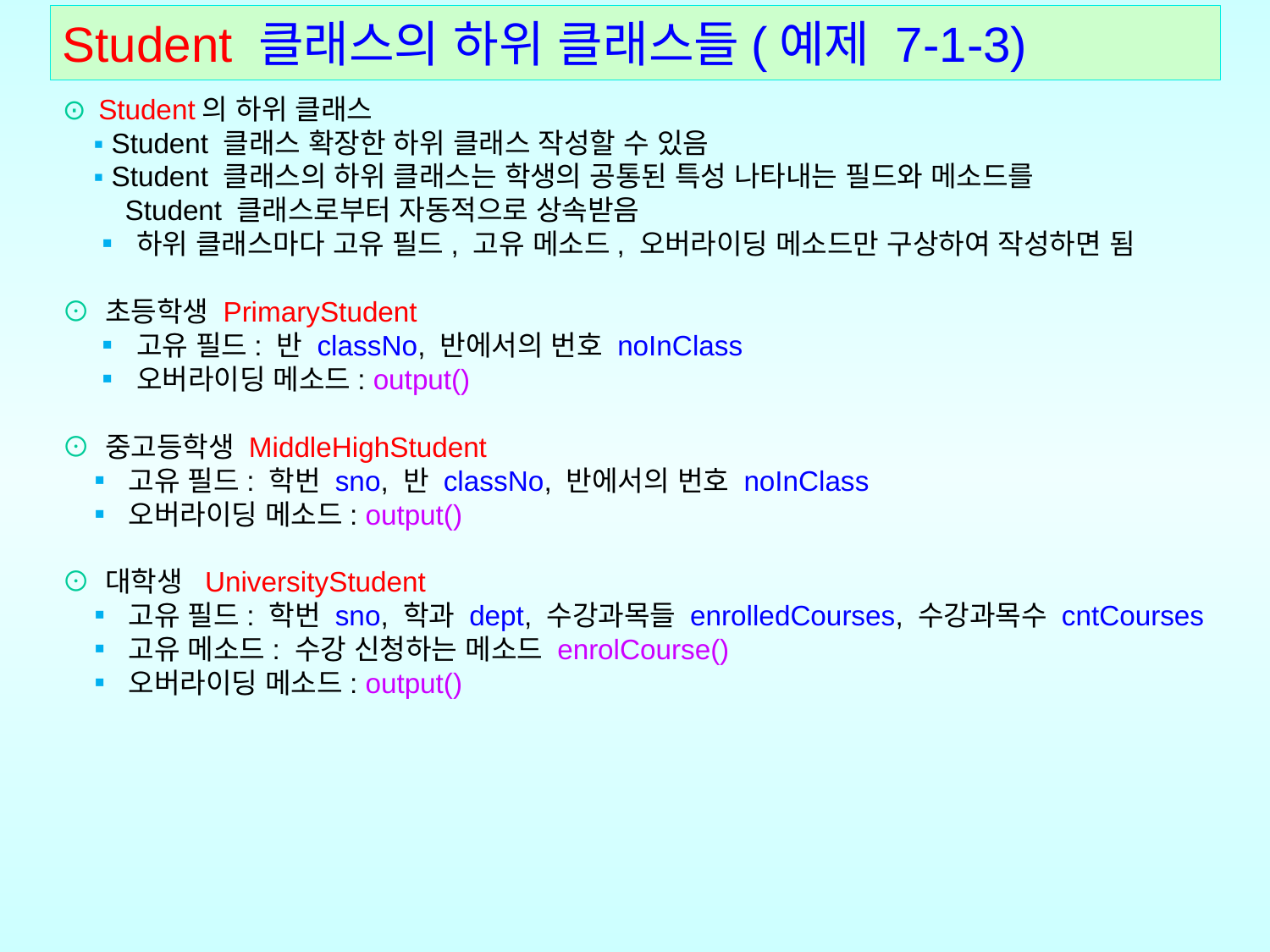

# Student 클래스의 하위 클래스들(예제 7-1-3)
⊙ Student의 하위 클래스
    ▪ Student 클래스 확장한 하위 클래스 작성할 수 있음
    ▪ Student 클래스의 하위 클래스는 학생의 공통된 특성 나타내는 필드와 메소드를
        Student 클래스로부터 자동적으로 상속받음
    ▪ 하위 클래스마다 고유 필드, 고유 메소드, 오버라이딩 메소드만 구상하여 작성하면 됨

⊙ 초등학생 PrimaryStudent
    ▪ 고유 필드: 반 classNo, 반에서의 번호 noInClass
    ▪ 오버라이딩 메소드: output()

⊙ 중고등학생 MiddleHighStudent
   ▪ 고유 필드: 학번 sno, 반 classNo, 반에서의 번호 noInClass
   ▪ 오버라이딩 메소드: output()

⊙ 대학생  UniversityStudent
   ▪ 고유 필드: 학번 sno, 학과 dept, 수강과목들 enrolledCourses, 수강과목수 cntCourses
   ▪ 고유 메소드: 수강 신청하는 메소드 enrolCourse()
   ▪ 오버라이딩 메소드: output()